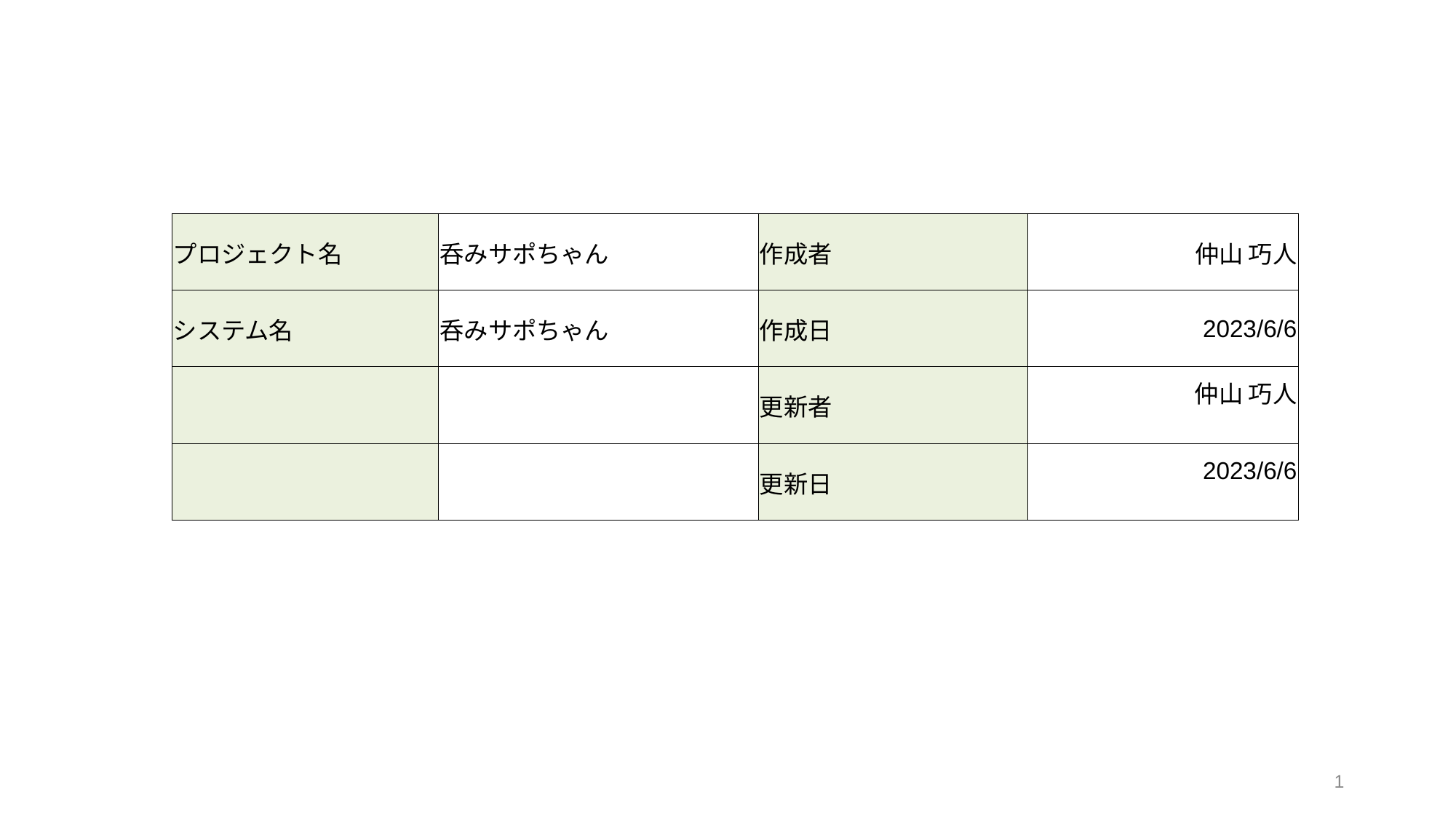

| プロジェクト名 | 呑みサポちゃん | 作成者 | 仲山 巧人 |
| --- | --- | --- | --- |
| システム名 | 呑みサポちゃん | 作成日 | 2023/6/6 |
|  |  | 更新者 | 仲山 巧人 |
|  |  | 更新日 | 2023/6/6 |
1